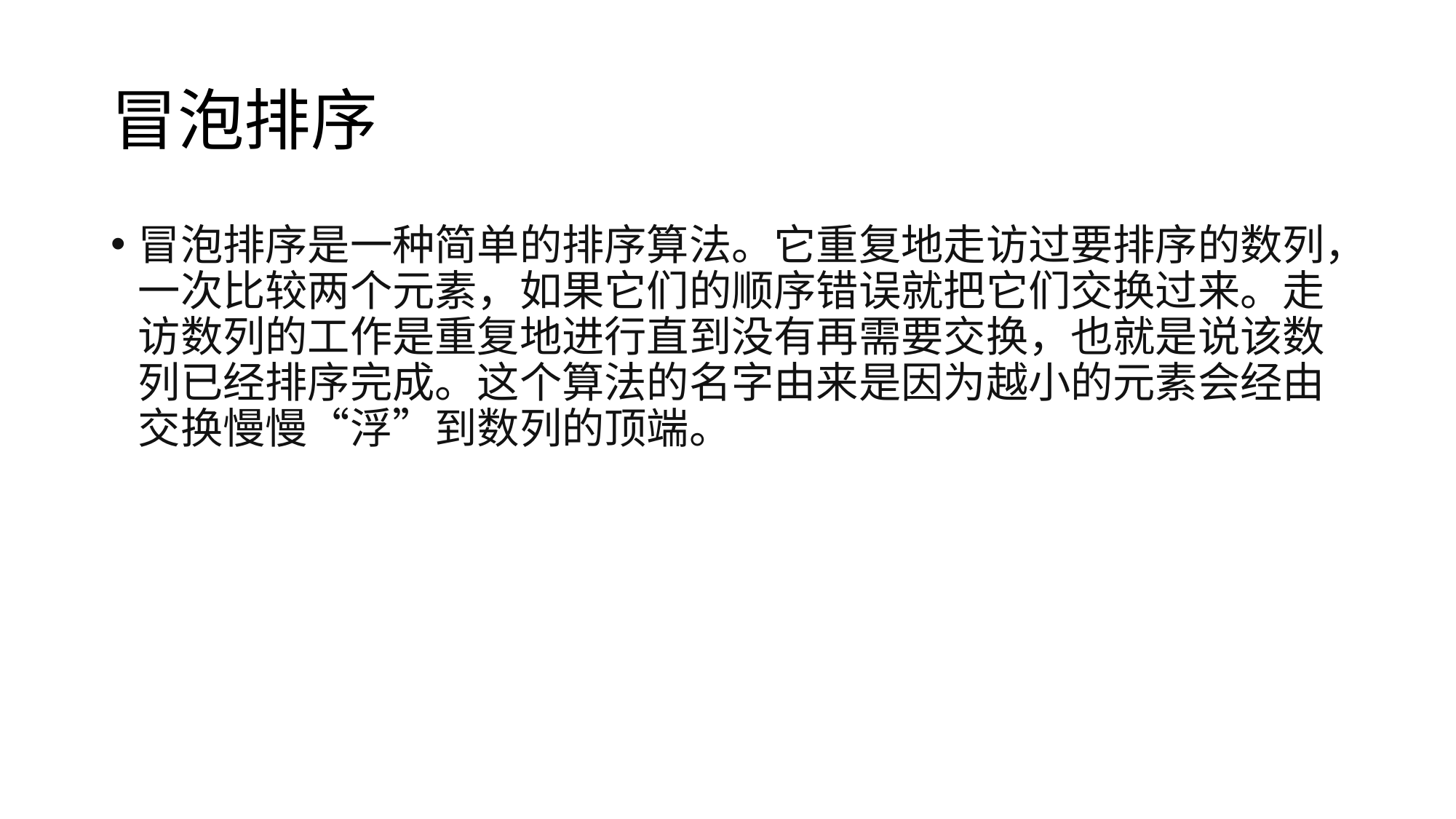

# 冒泡排序
冒泡排序是一种简单的排序算法。它重复地走访过要排序的数列，一次比较两个元素，如果它们的顺序错误就把它们交换过来。走访数列的工作是重复地进行直到没有再需要交换，也就是说该数列已经排序完成。这个算法的名字由来是因为越小的元素会经由交换慢慢“浮”到数列的顶端。